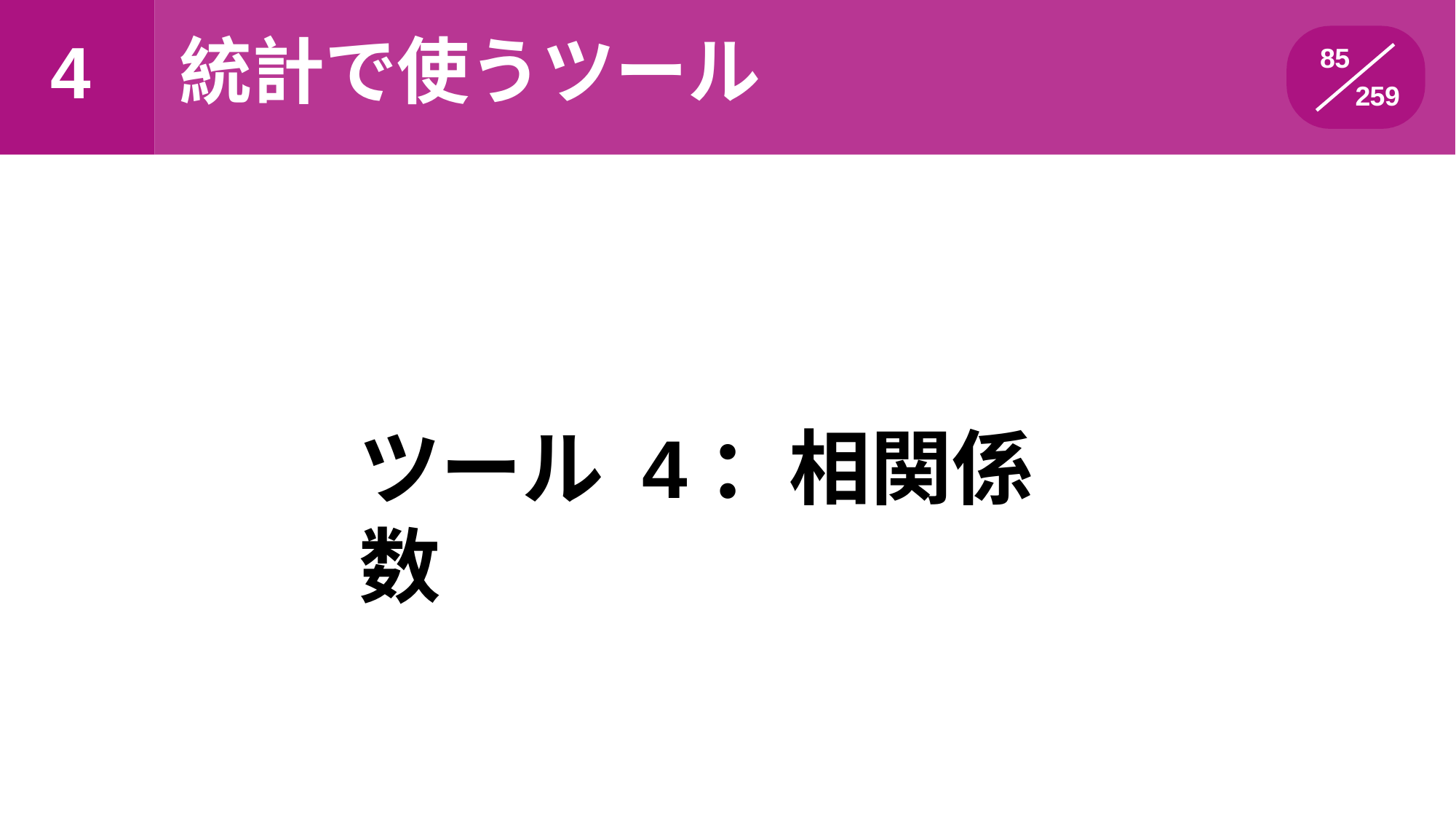

統計で使うツール
# 4
85
259
ツール 4：相関係数